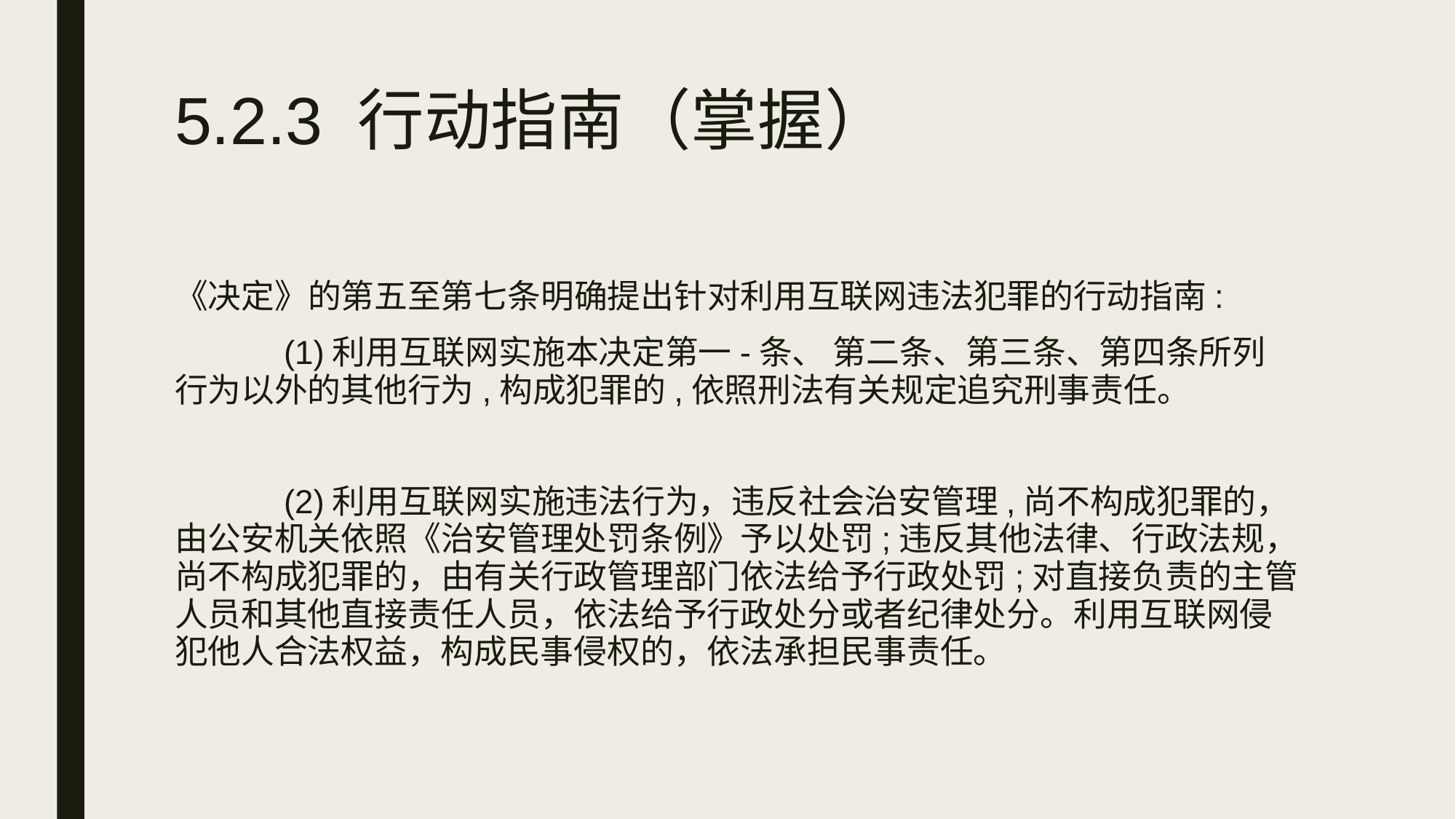

# 5.2.3 行动指南（掌握）
《决定》的第五至第七条明确提出针对利用互联网违法犯罪的行动指南:
	(1)利用互联网实施本决定第一-条、 第二条、第三条、第四条所列  行为以外的其他行为,构成犯罪的,依照刑法有关规定追究刑事责任。

	(2)利用互联网实施违法行为，违反社会治安管理,尚不构成犯罪的，由公安机关依照《治安管理处罚条例》予以处罚;违反其他法律、行政法规，尚不构成犯罪的，由有关行政管理部门依法给予行政处罚;对直接负责的主管人员和其他直接责任人员，依法给予行政处分或者纪律处分。利用互联网侵犯他人合法权益，构成民事侵权的，依法承担民事责任。